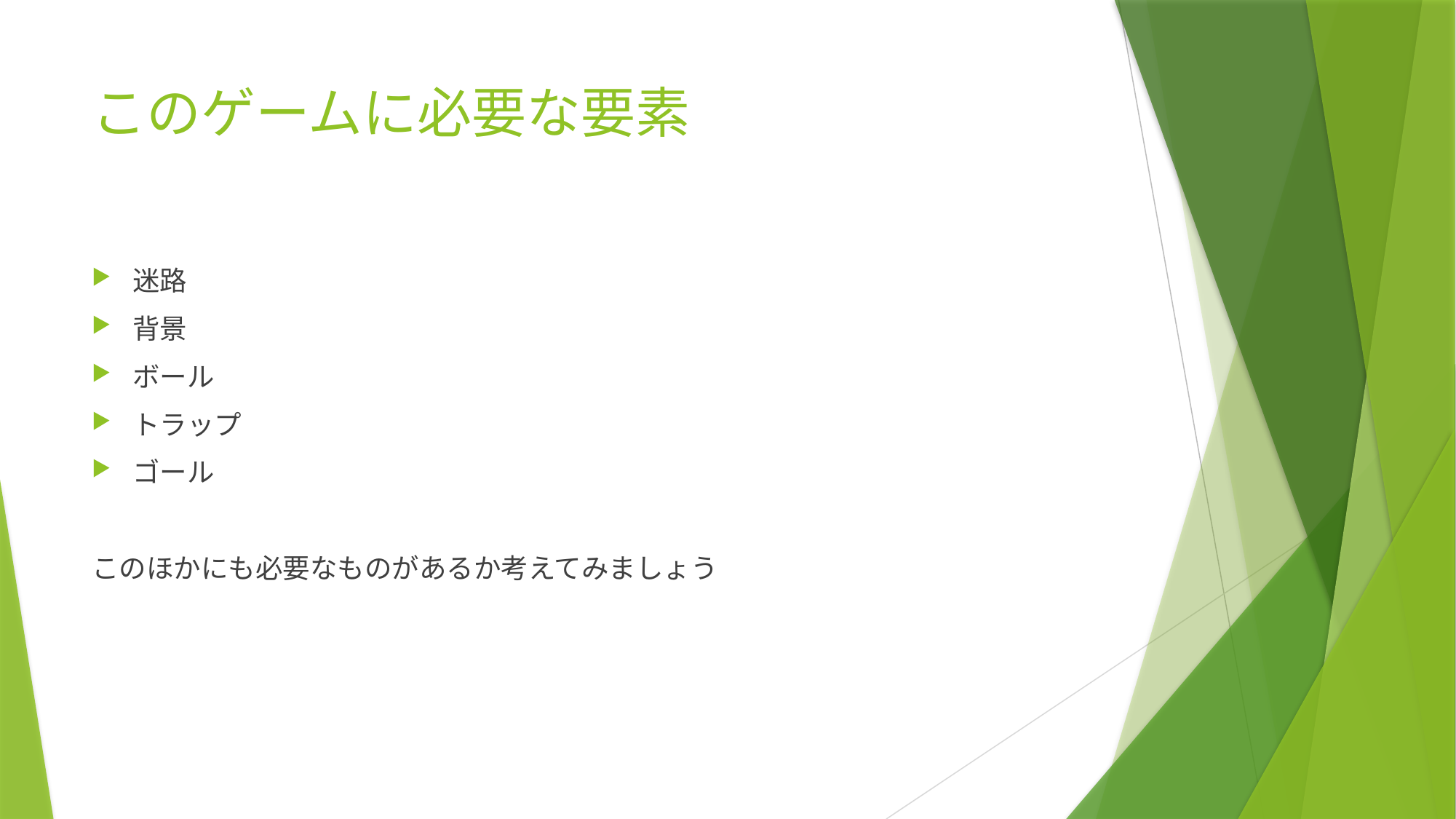

# このゲームに必要な要素
迷路
背景
ボール
トラップ
ゴール

このほかにも必要なものがあるか考えてみましょう